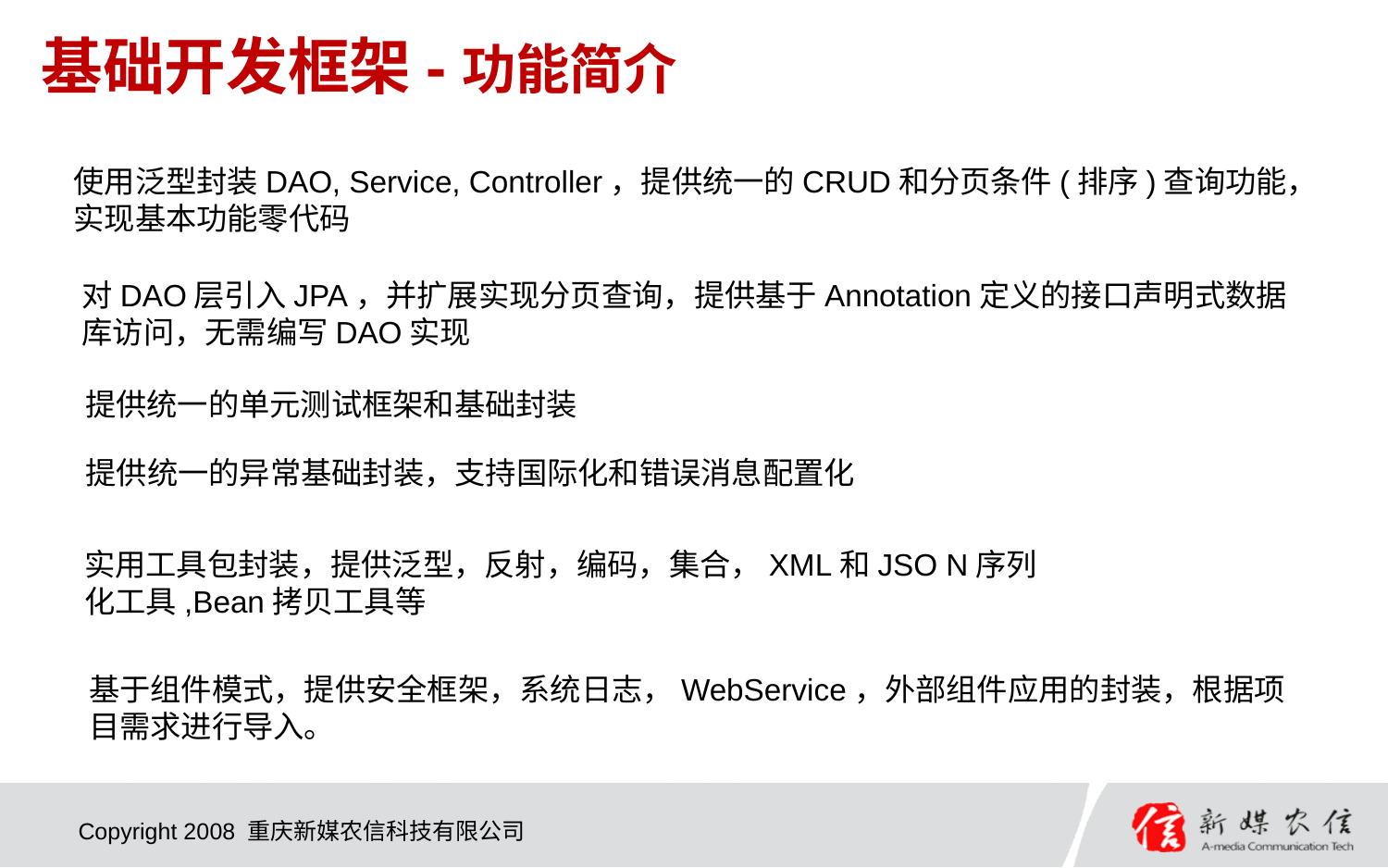

# 基础开发框架-功能简介
使用泛型封装DAO, Service, Controller，提供统一的CRUD和分页条件(排序)查询功能，实现基本功能零代码
对DAO层引入JPA，并扩展实现分页查询，提供基于Annotation定义的接口声明式数据库访问，无需编写DAO实现
提供统一的单元测试框架和基础封装
提供统一的异常基础封装，支持国际化和错误消息配置化
实用工具包封装，提供泛型，反射，编码，集合，XML和JSO N序列化工具,Bean拷贝工具等
基于组件模式，提供安全框架，系统日志，WebService，外部组件应用的封装，根据项目需求进行导入。